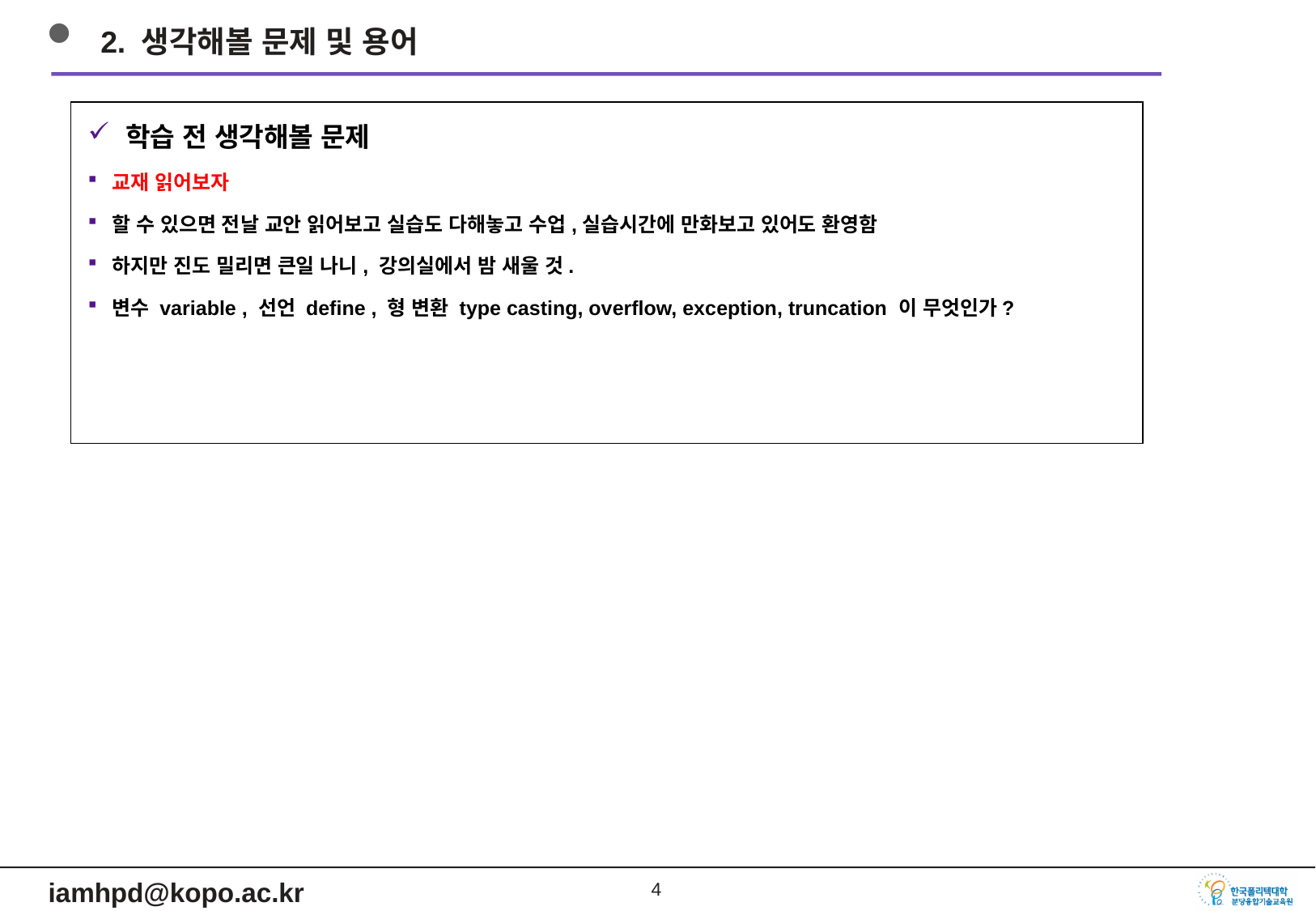

2. 생각해볼 문제 및 용어
학습 전 생각해볼 문제
교재 읽어보자
할 수 있으면 전날 교안 읽어보고 실습도 다해놓고 수업,실습시간에 만화보고 있어도 환영함
하지만 진도 밀리면 큰일 나니, 강의실에서 밤 새울 것.
변수 variable , 선언 define , 형 변환 type casting, overflow, exception, truncation 이 무엇인가?
4